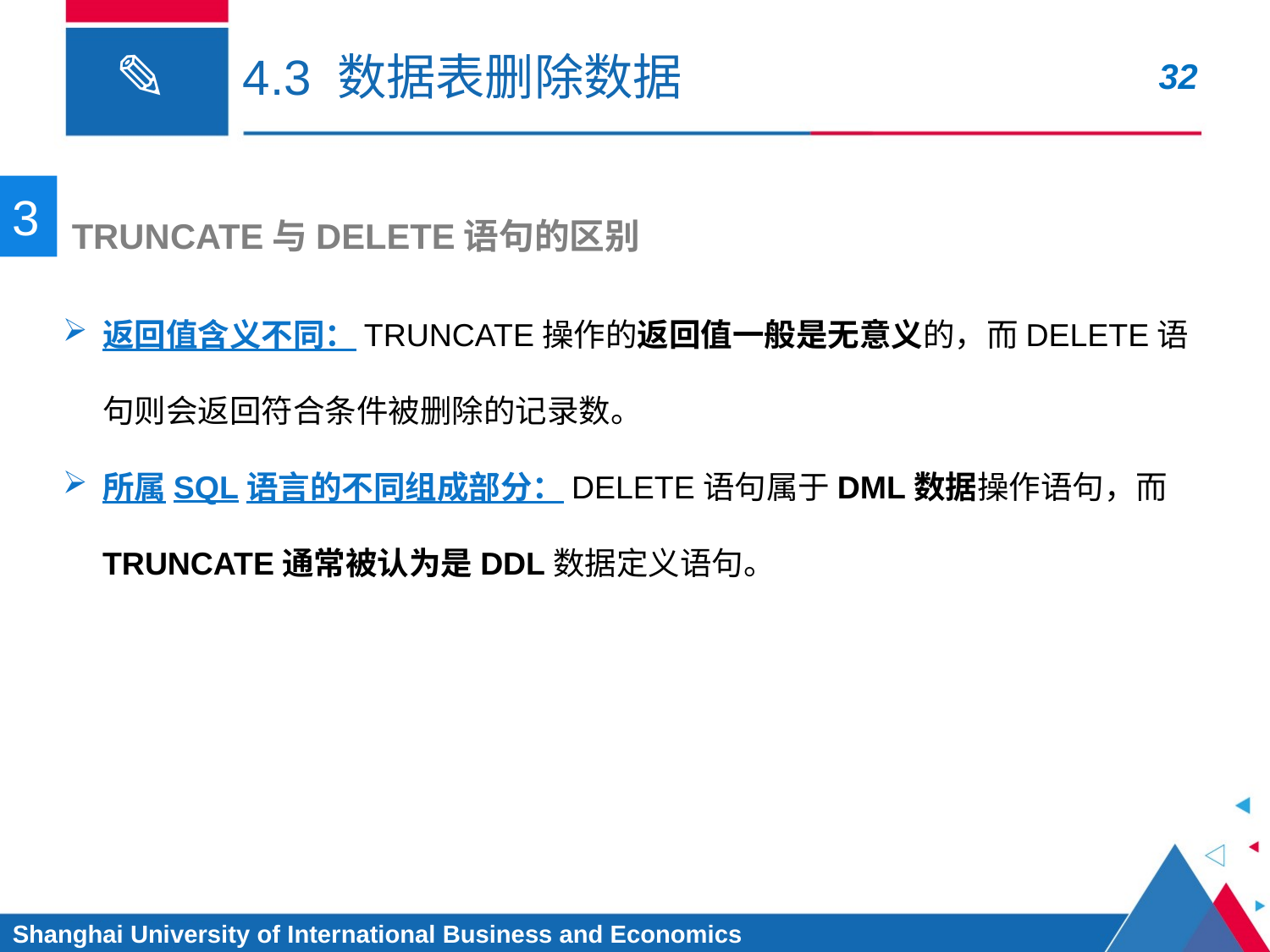

# 4.3 数据表删除数据

3
TRUNCATE与DELETE语句的区别
返回值含义不同：TRUNCATE操作的返回值一般是无意义的，而DELETE语句则会返回符合条件被删除的记录数。
所属SQL语言的不同组成部分：DELETE语句属于DML数据操作语句，而TRUNCATE通常被认为是DDL数据定义语句。